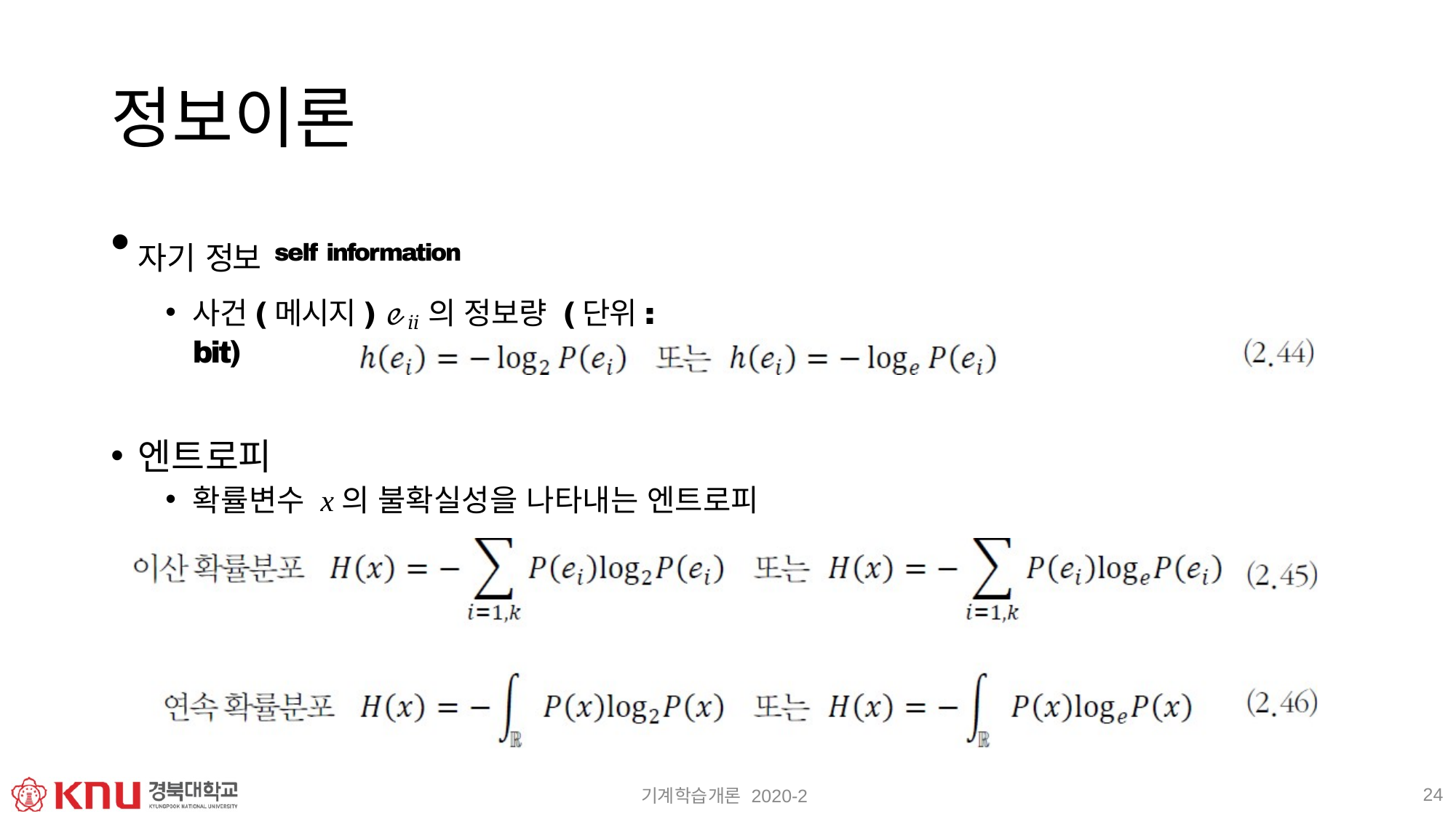

# 정보이론
자기 정보self information
사건(메시지) ℯ𝑖𝑖의 정보량 (단위: bit)

엔트로피
확률변수 x의 불확실성을 나타내는 엔트로피

24
기계학습개론 2020-2